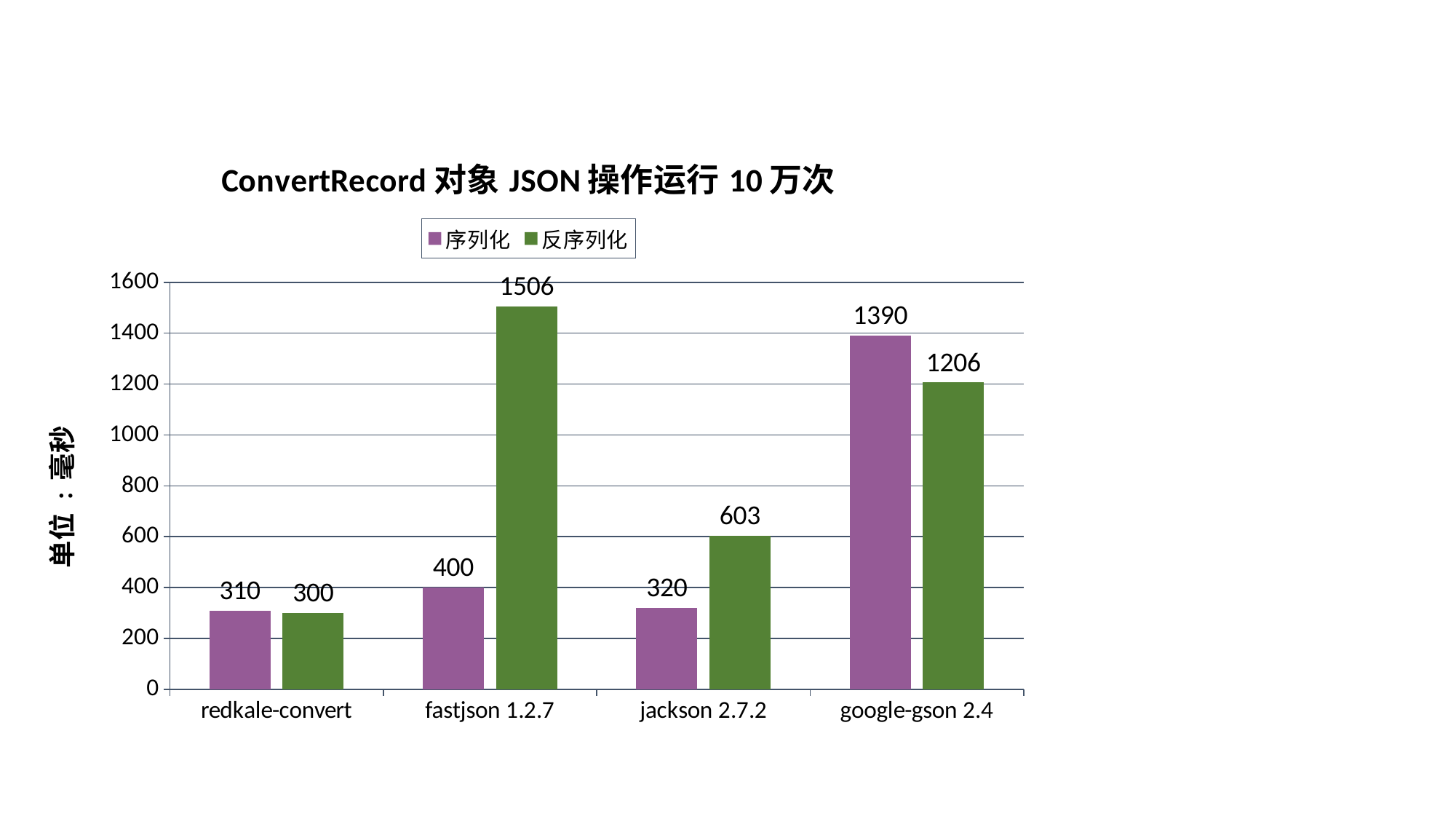

### Chart: ConvertRecord对象JSON操作运行10万次

| Category | 序列化 | 反序列化 |
|---|---|---|
| redkale-convert | 310.0 | 300.0 |
| fastjson 1.2.7 | 400.0 | 1506.0 |
| jackson 2.7.2 | 320.0 | 603.0 |
| google-gson 2.4 | 1390.0 | 1206.0 |